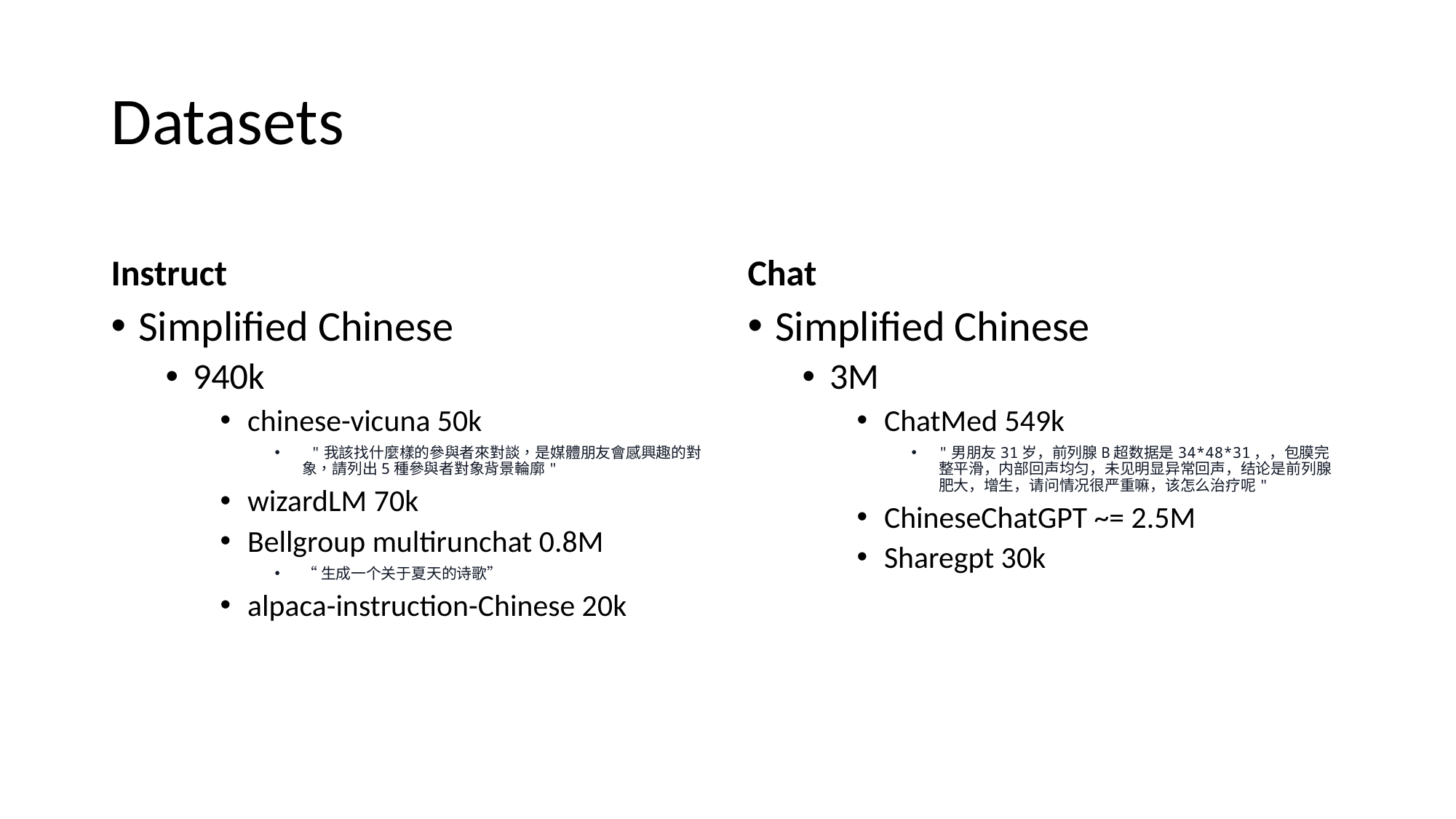

# Datasets
Instruct
Chat
Simplified Chinese
940k
chinese-vicuna 50k
 "我該找什麼樣的參與者來對談，是媒體朋友會感興趣的對象，請列出5種參與者對象背景輪廓"
wizardLM 70k
Bellgroup multirunchat 0.8M
“生成一个关于夏天的诗歌”
alpaca-instruction-Chinese 20k
Simplified Chinese
3M
ChatMed 549k
"男朋友31岁，前列腺B超数据是34*48*31，，包膜完整平滑，内部回声均匀，未见明显异常回声，结论是前列腺肥大，增生，请问情况很严重嘛，该怎么治疗呢"
ChineseChatGPT ~= 2.5M
Sharegpt 30k